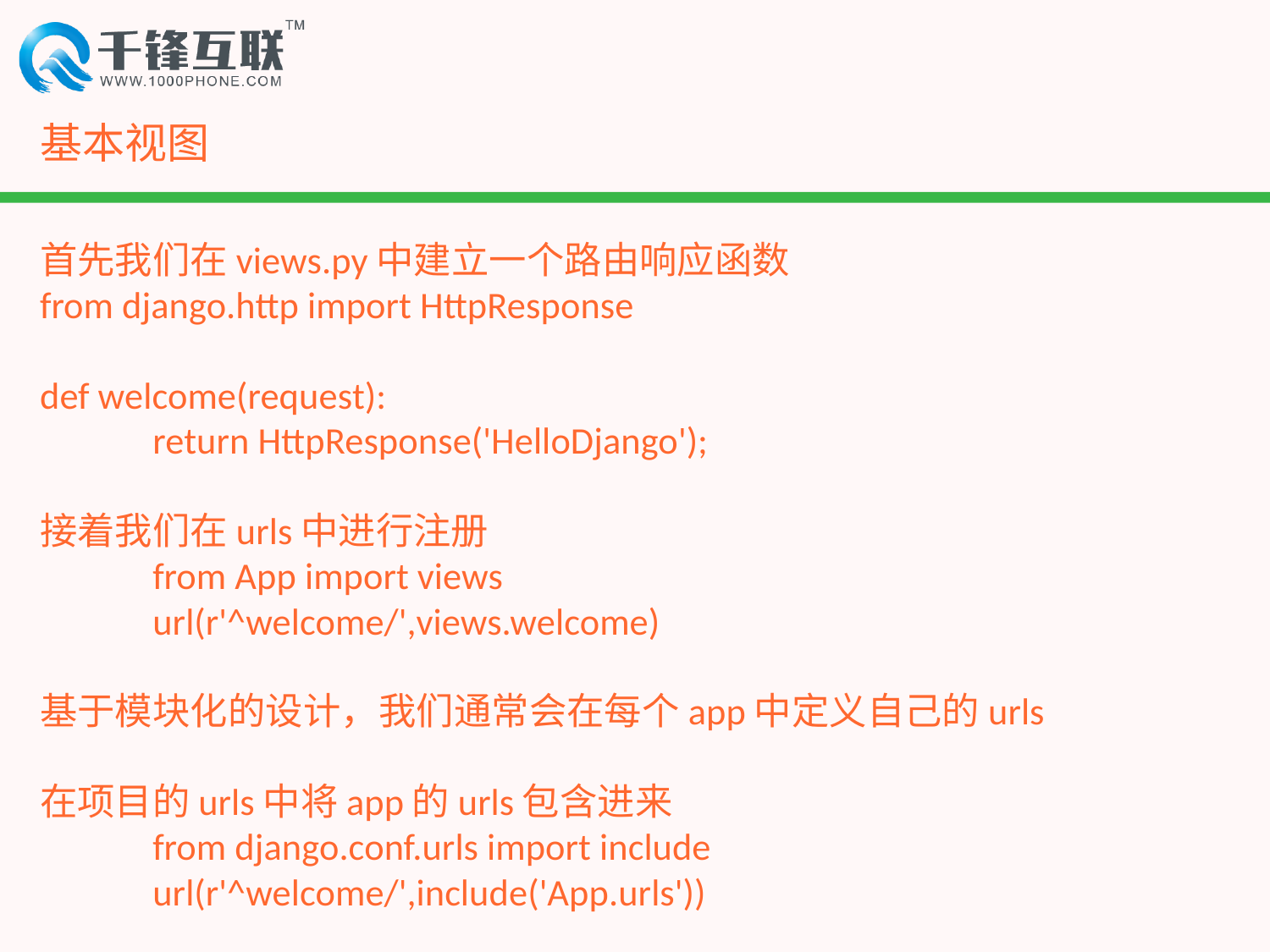

# 基本视图
首先我们在views.py中建立一个路由响应函数
from django.http import HttpResponse

def welcome(request):
	return HttpResponse('HelloDjango');

接着我们在urls中进行注册
	from App import views
	url(r'^welcome/',views.welcome)

基于模块化的设计，我们通常会在每个app中定义自己的urls

在项目的urls中将app的urls包含进来
	from django.conf.urls import include
 	url(r'^welcome/',include('App.urls'))